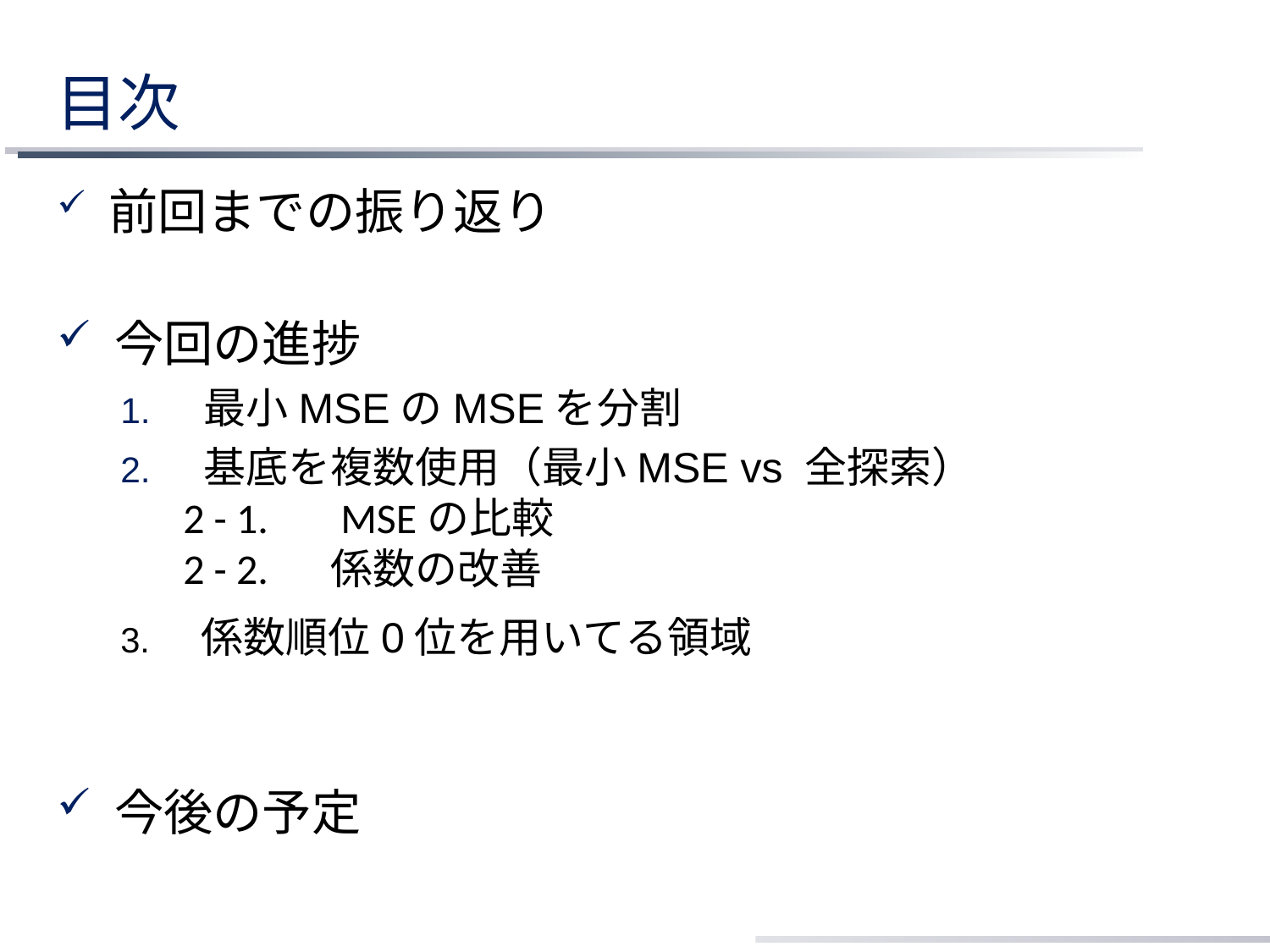

2
# 目次
 前回までの振り返り

 今回の進捗
 最小MSEのMSEを分割
 基底を複数使用（最小MSE vs 全探索）

3.　 係数順位0位を用いてる領域

 今後の予定
2 - 1. 　MSEの比較
2 - 2. 　係数の改善